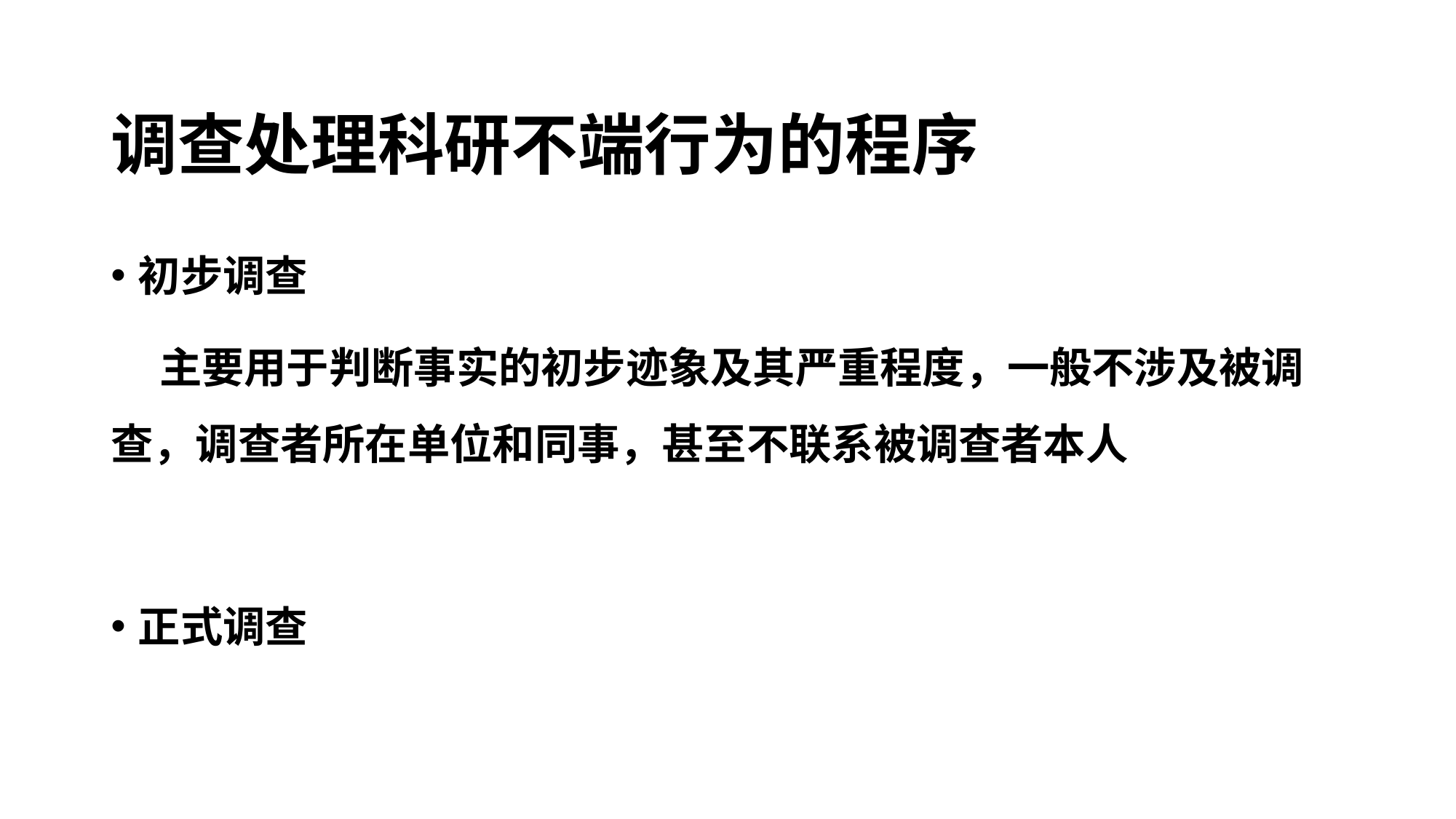

# 调查处理科研不端行为的程序
初步调查
    主要用于判断事实的初步迹象及其严重程度，一般不涉及被调查，调查者所在单位和同事，甚至不联系被调查者本人

正式调查